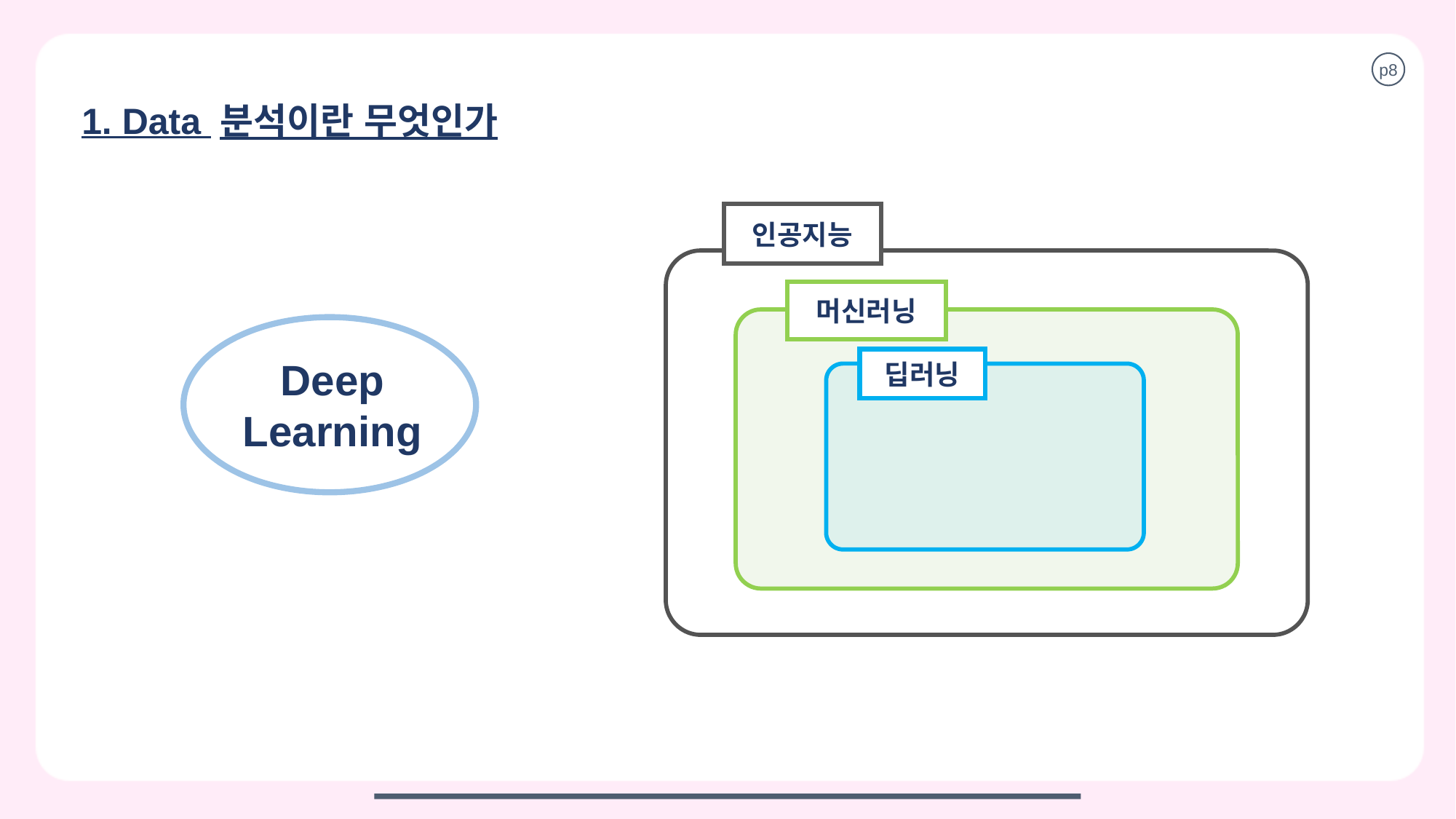

p8
1. Data 분석이란 무엇인가
인공지능

머신러닝

딥러닝

A

Deep
Learning